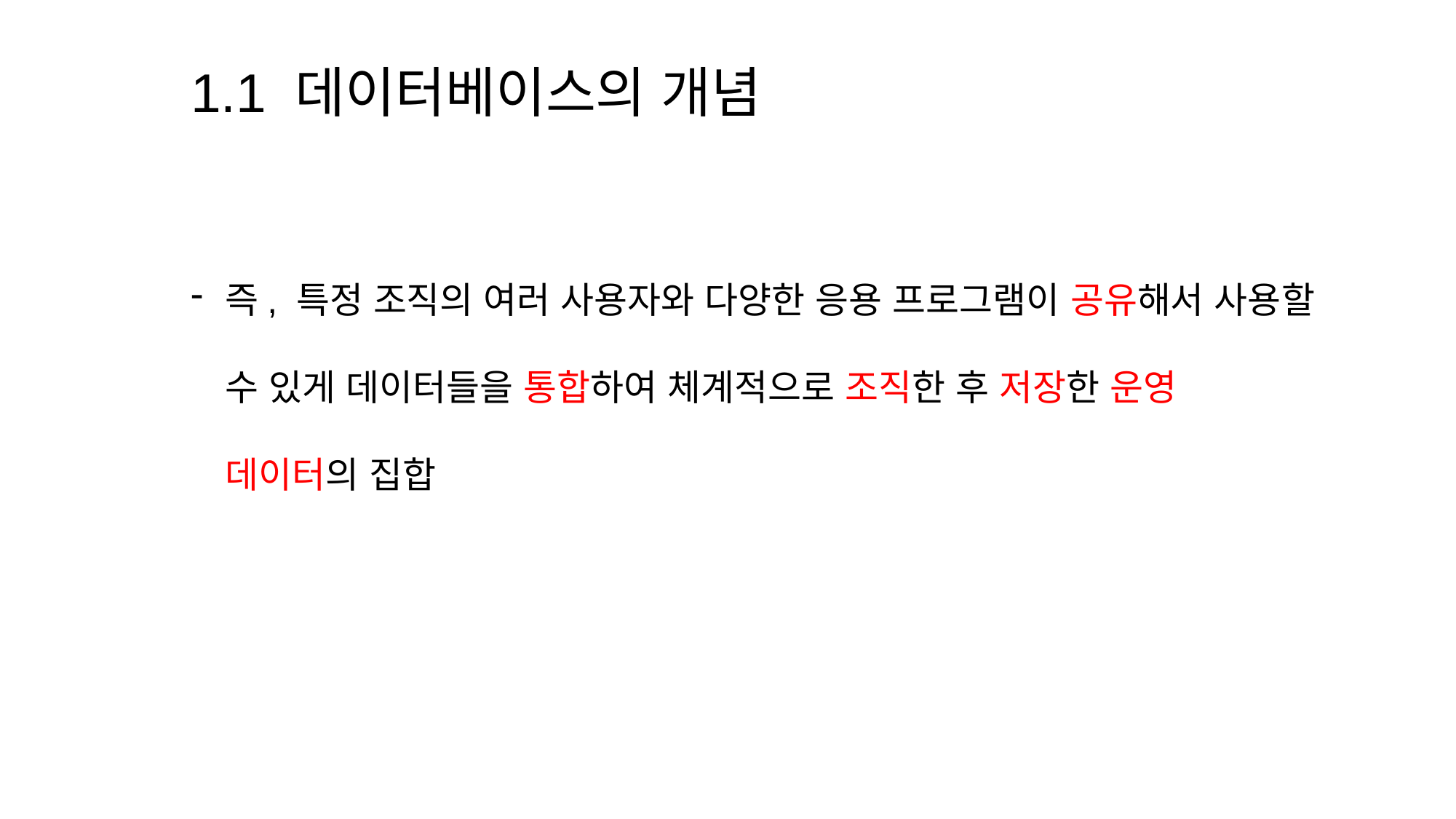

1.1 데이터베이스의 개념
즉, 특정 조직의 여러 사용자와 다양한 응용 프로그램이 공유해서 사용할 수 있게 데이터들을 통합하여 체계적으로 조직한 후 저장한 운영 데이터의 집합